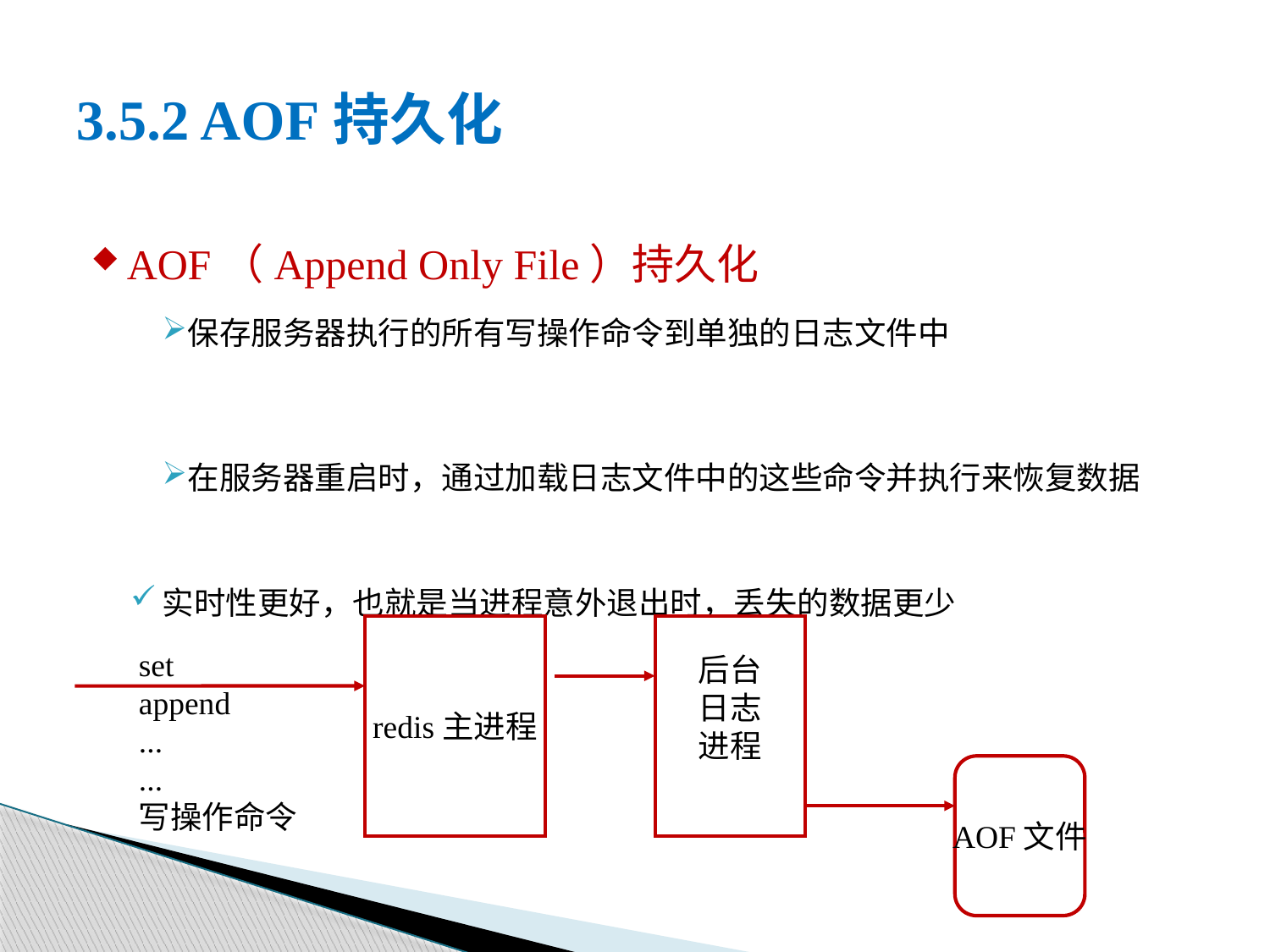

# 3.5.2 AOF持久化
AOF（Append Only File）持久化
保存服务器执行的所有写操作命令到单独的日志文件中

在服务器重启时，通过加载日志文件中的这些命令并执行来恢复数据

实时性更好，也就是当进程意外退出时，丢失的数据更少

redis主进程
后台
日志
进程

set
append
...
...
写操作命令

AOF文件